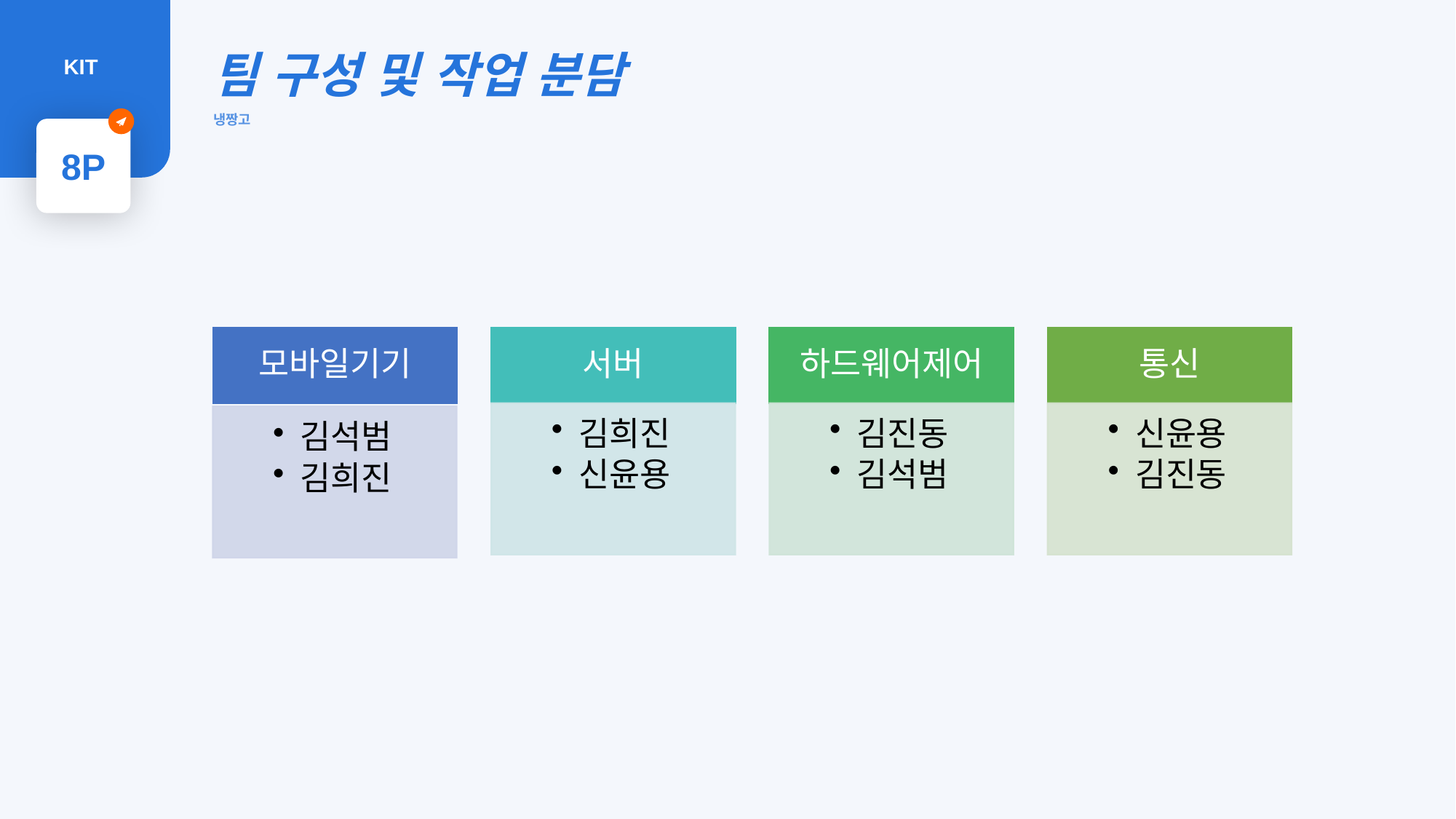

팀 구성 및 작업 분담
냉짱고
      KIT

모바일기기
김석범
김희진
서버
김희진
신윤용
하드웨어제어
김진동
김석범
통신
신윤용
김진동
8P